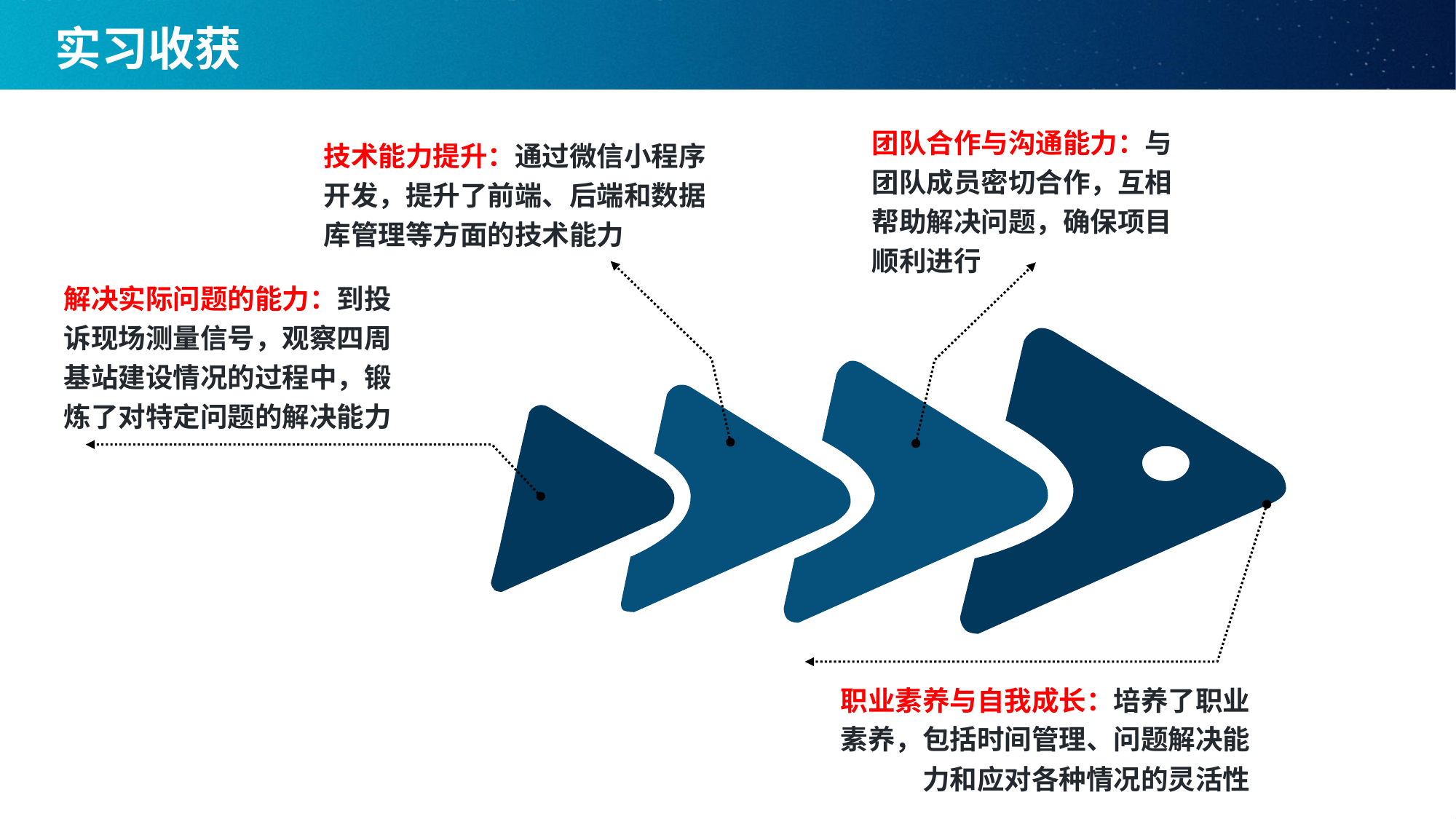

# 实习收获
团队合作与沟通能力：与团队成员密切合作，互相帮助解决问题，确保项目顺利进行

技术能力提升：通过微信小程序开发，提升了前端、后端和数据库管理等方面的技术能力

解决实际问题的能力：到投诉现场测量信号，观察四周基站建设情况的过程中，锻炼了对特定问题的解决能力

职业素养与自我成长：培养了职业素养，包括时间管理、问题解决能力和应对各种情况的灵活性